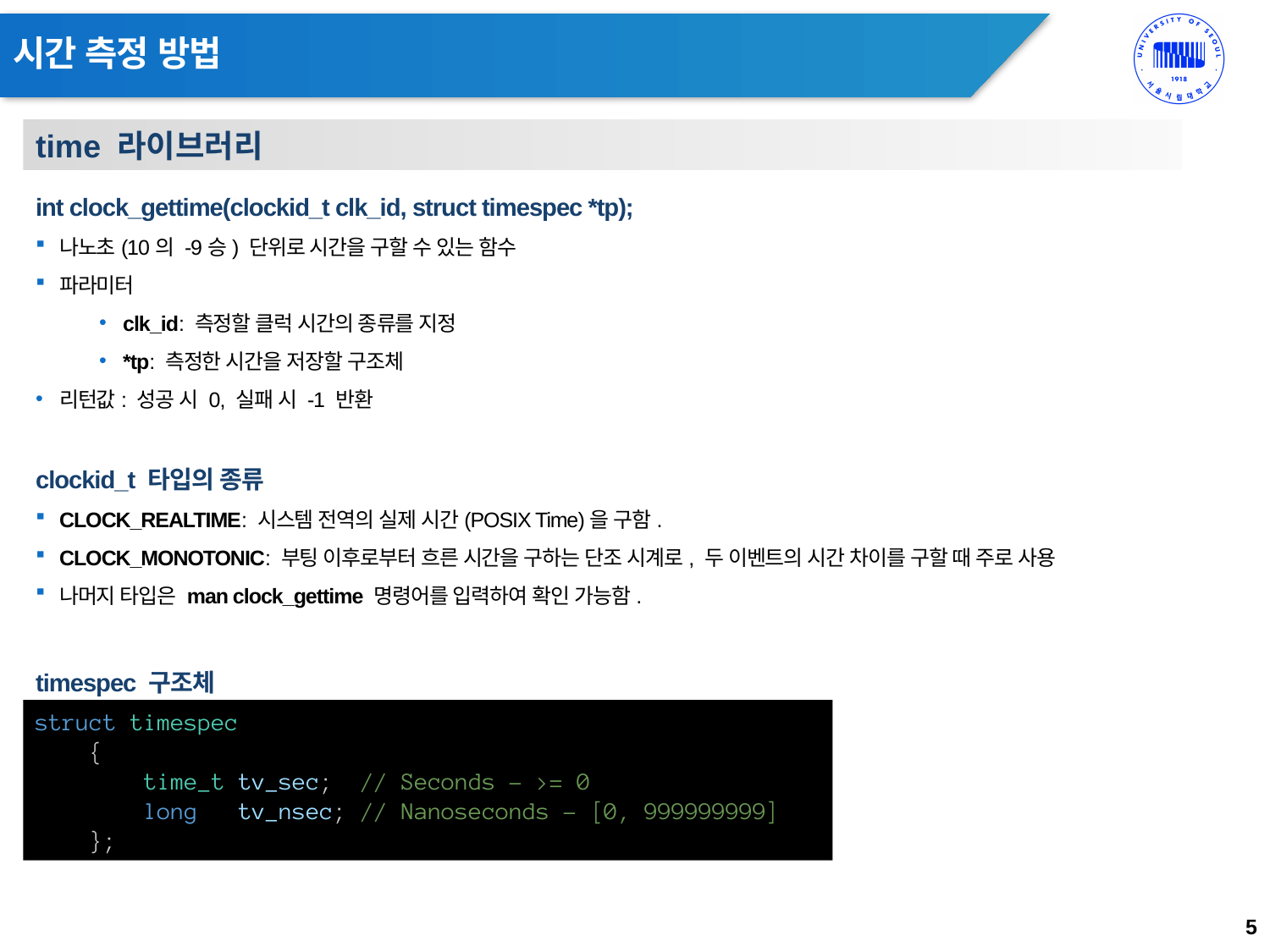

# 시간 측정 방법
time 라이브러리
int clock_gettime(clockid_t clk_id, struct timespec *tp);
나노초(10의 -9승) 단위로 시간을 구할 수 있는 함수
파라미터
clk_id: 측정할 클럭 시간의 종류를 지정
*tp: 측정한 시간을 저장할 구조체
리턴값: 성공 시 0, 실패 시 -1 반환

clockid_t 타입의 종류
CLOCK_REALTIME: 시스템 전역의 실제 시간(POSIX Time)을 구함.
CLOCK_MONOTONIC: 부팅 이후로부터 흐른 시간을 구하는 단조 시계로, 두 이벤트의 시간 차이를 구할 때 주로 사용
나머지 타입은 man clock_gettime 명령어를 입력하여 확인 가능함.

timespec 구조체

struct timespec
    {
        time_t tv_sec;  // Seconds - >= 0
        long   tv_nsec; // Nanoseconds - [0, 999999999]
    };
5